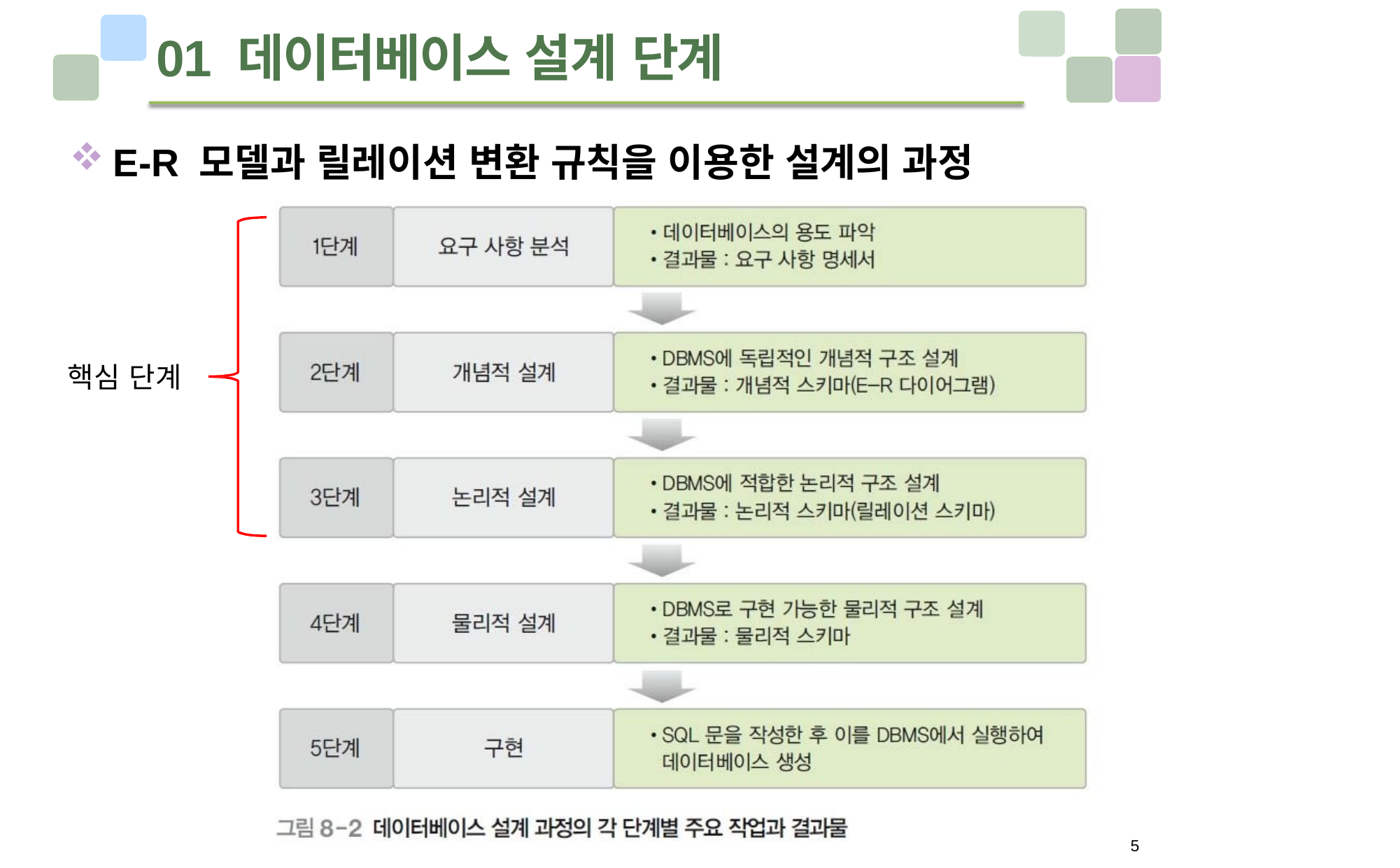

# 01 데이터베이스 설계 단계
E-R 모델과 릴레이션 변환 규칙을 이용한 설계의 과정

핵심 단계
5